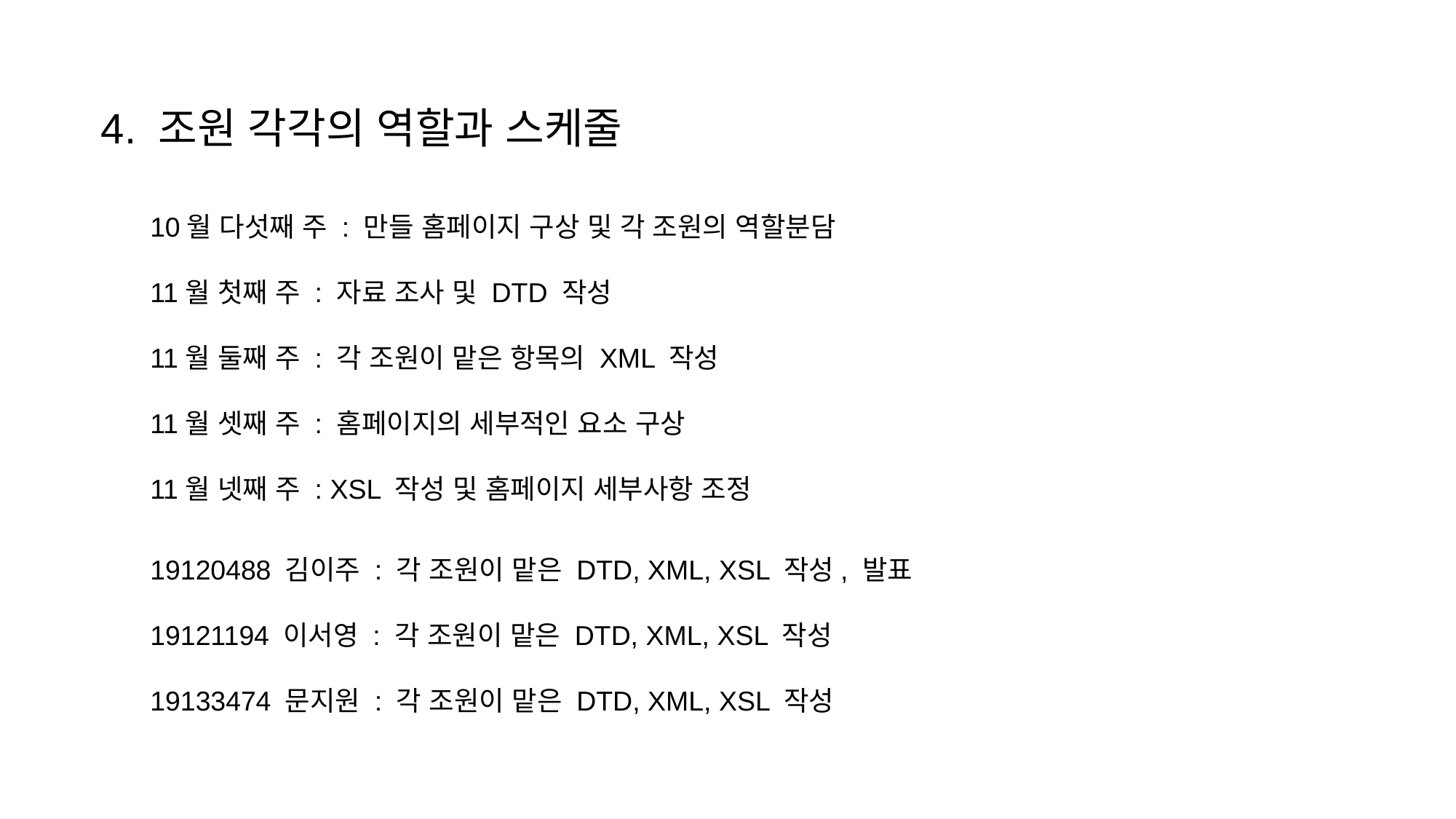

4. 조원 각각의 역할과 스케줄
10월 다섯째 주 : 만들 홈페이지 구상 및 각 조원의 역할분담

11월 첫째 주 : 자료 조사 및 DTD 작성

11월 둘째 주 : 각 조원이 맡은 항목의 XML 작성

11월 셋째 주 : 홈페이지의 세부적인 요소 구상

11월 넷째 주 : XSL 작성 및 홈페이지 세부사항 조정
19120488 김이주 : 각 조원이 맡은 DTD, XML, XSL 작성, 발표

19121194 이서영 : 각 조원이 맡은 DTD, XML, XSL 작성

19133474 문지원 : 각 조원이 맡은 DTD, XML, XSL 작성